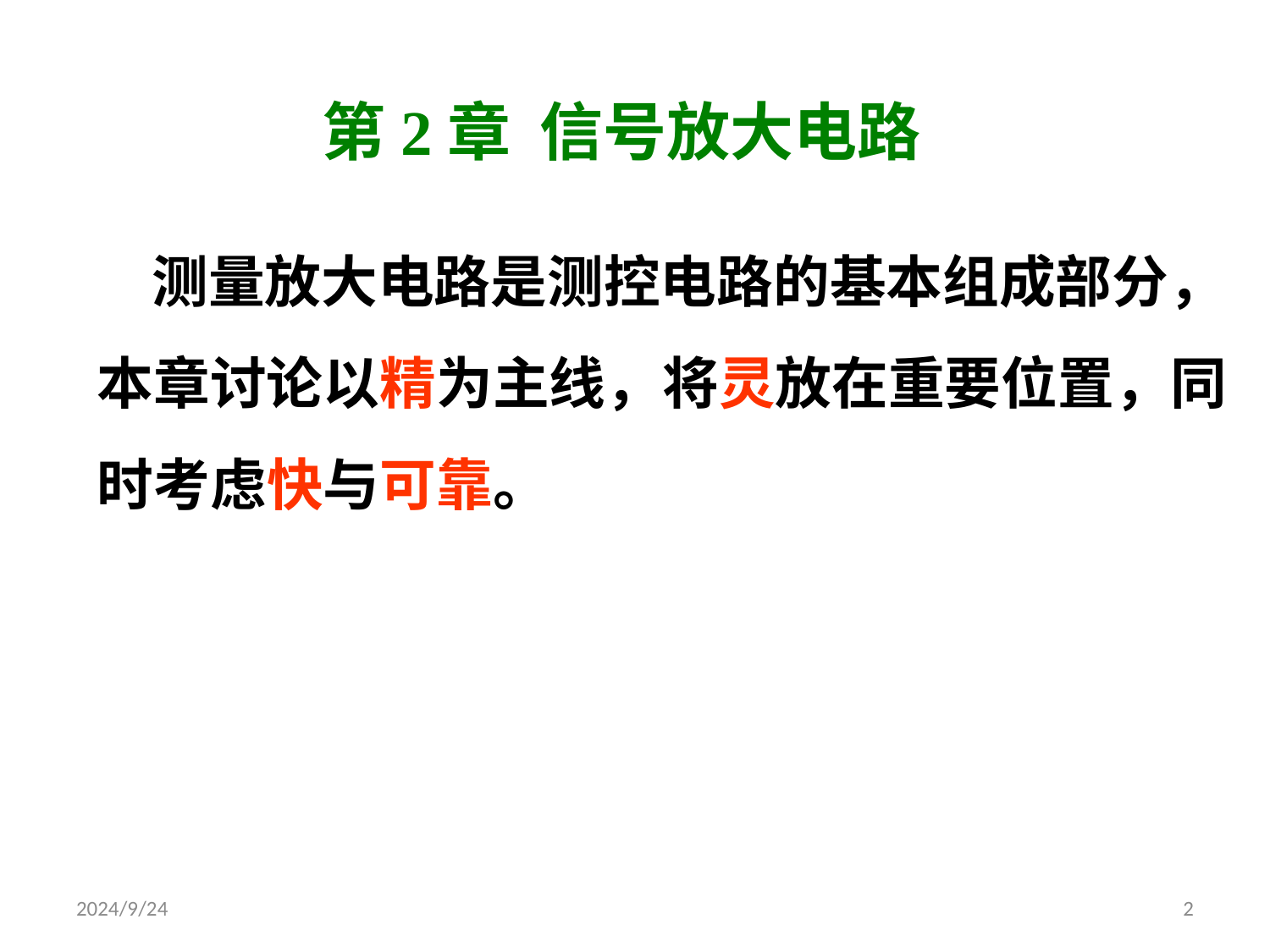

第2章  信号放大电路
       测量放大电路是测控电路的基本组成部分，本章讨论以精为主线，将灵放在重要位置，同时考虑快与可靠。
2024/9/24
2